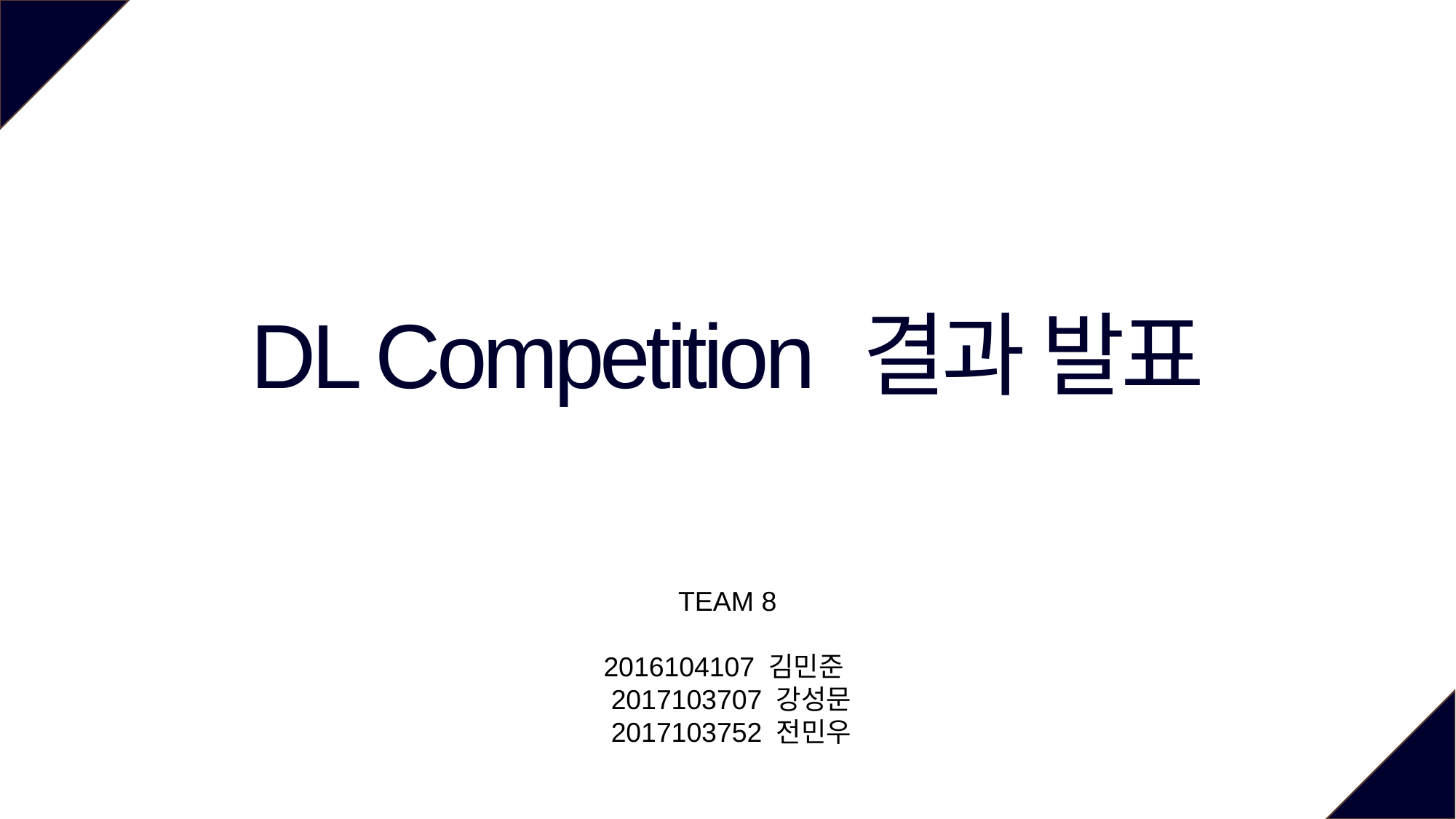

DL Competition 결과 발표

TEAM 8

2016104107 김민준
 2017103707 강성문
 2017103752 전민우